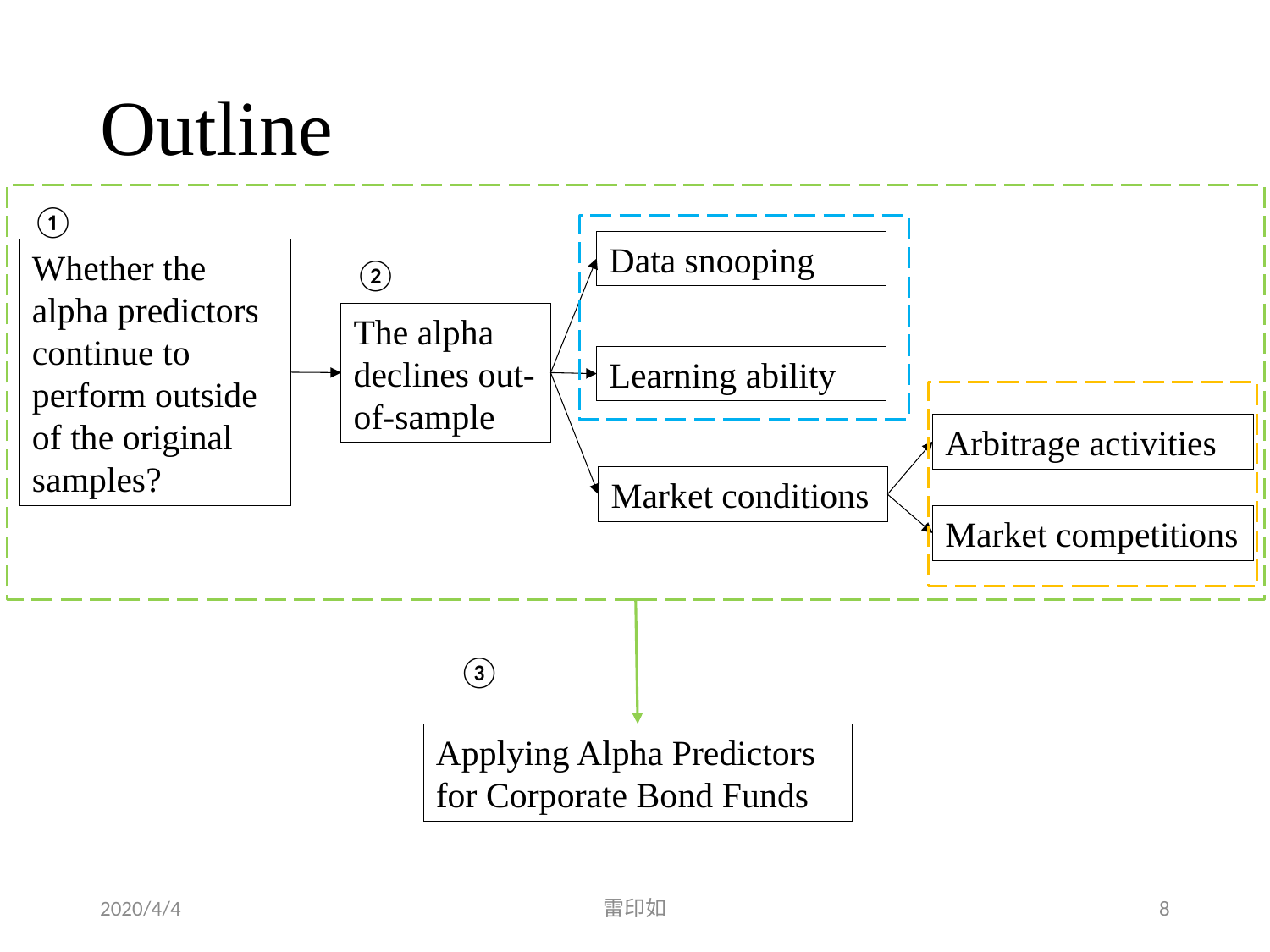

# Outline

①

Data snooping
Whether the alpha predictors continue to perform outside of the original samples?
②
The alpha declines out-of-sample
Learning ability

Arbitrage activities
Market conditions
Market competitions
③
Applying Alpha Predictors for Corporate Bond Funds
2020/4/4
雷印如
8